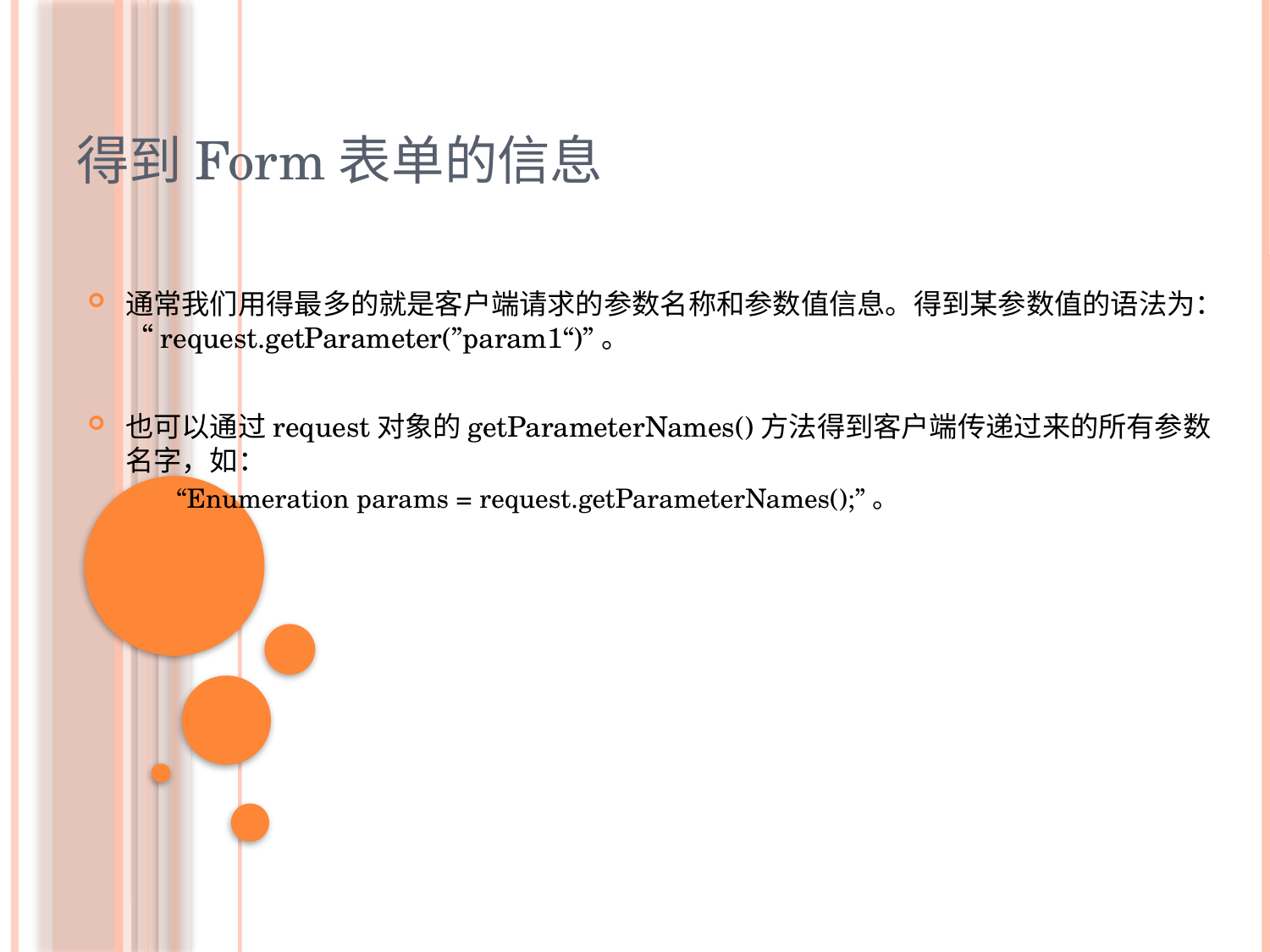

得到Form表单的信息
通常我们用得最多的就是客户端请求的参数名称和参数值信息。得到某参数值的语法为：“request.getParameter(”param1“)”。

也可以通过request对象的getParameterNames()方法得到客户端传递过来的所有参数名字，如：
“Enumeration params = request.getParameterNames();”。